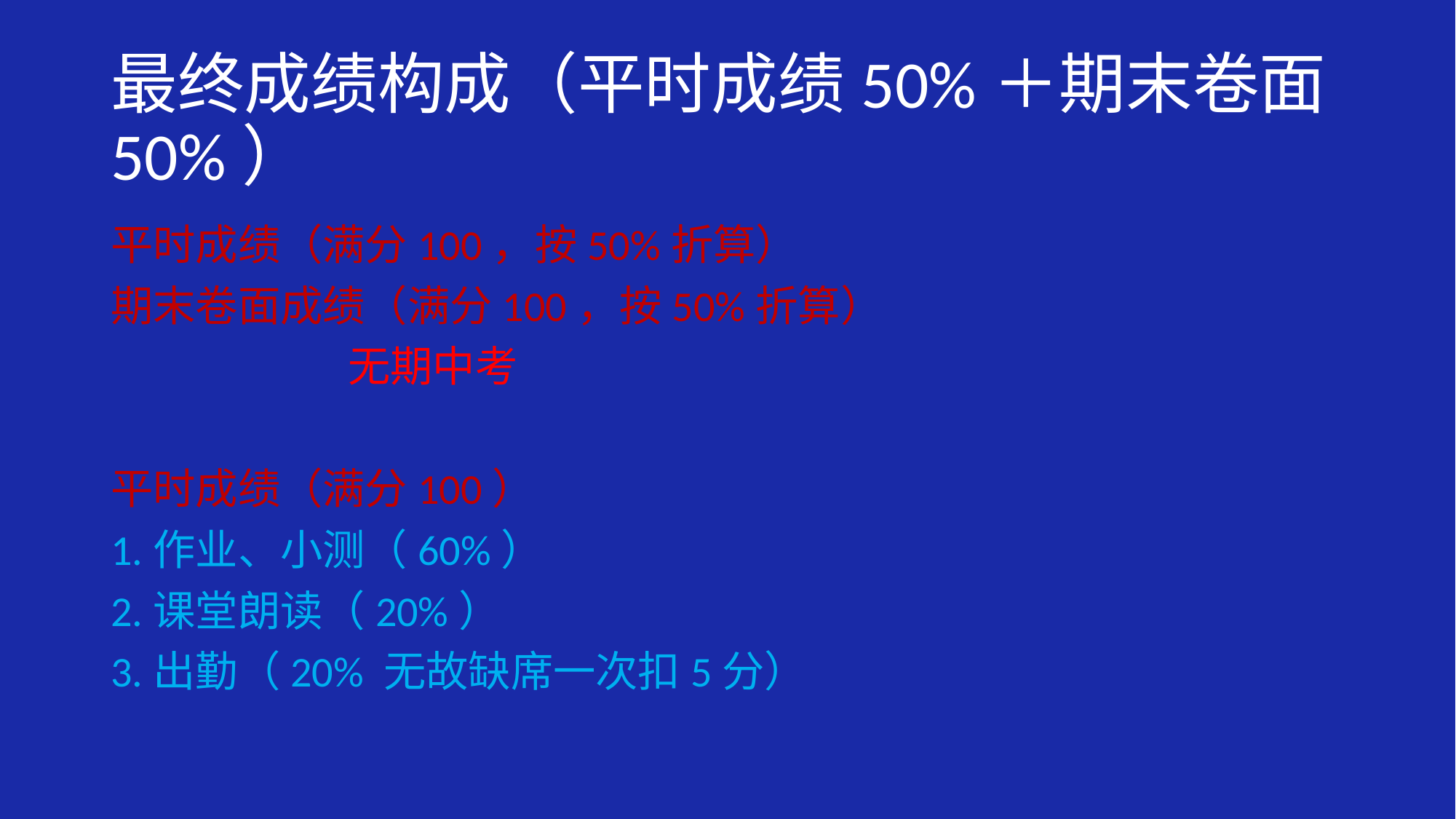

# 最终成绩构成（平时成绩50%＋期末卷面50%）
平时成绩（满分100，按50%折算）
期末卷面成绩（满分100，按50%折算）
                        无期中考

平时成绩（满分100）
1.作业、小测（60%）
2.课堂朗读（20%）
3.出勤（20% 无故缺席一次扣5分）